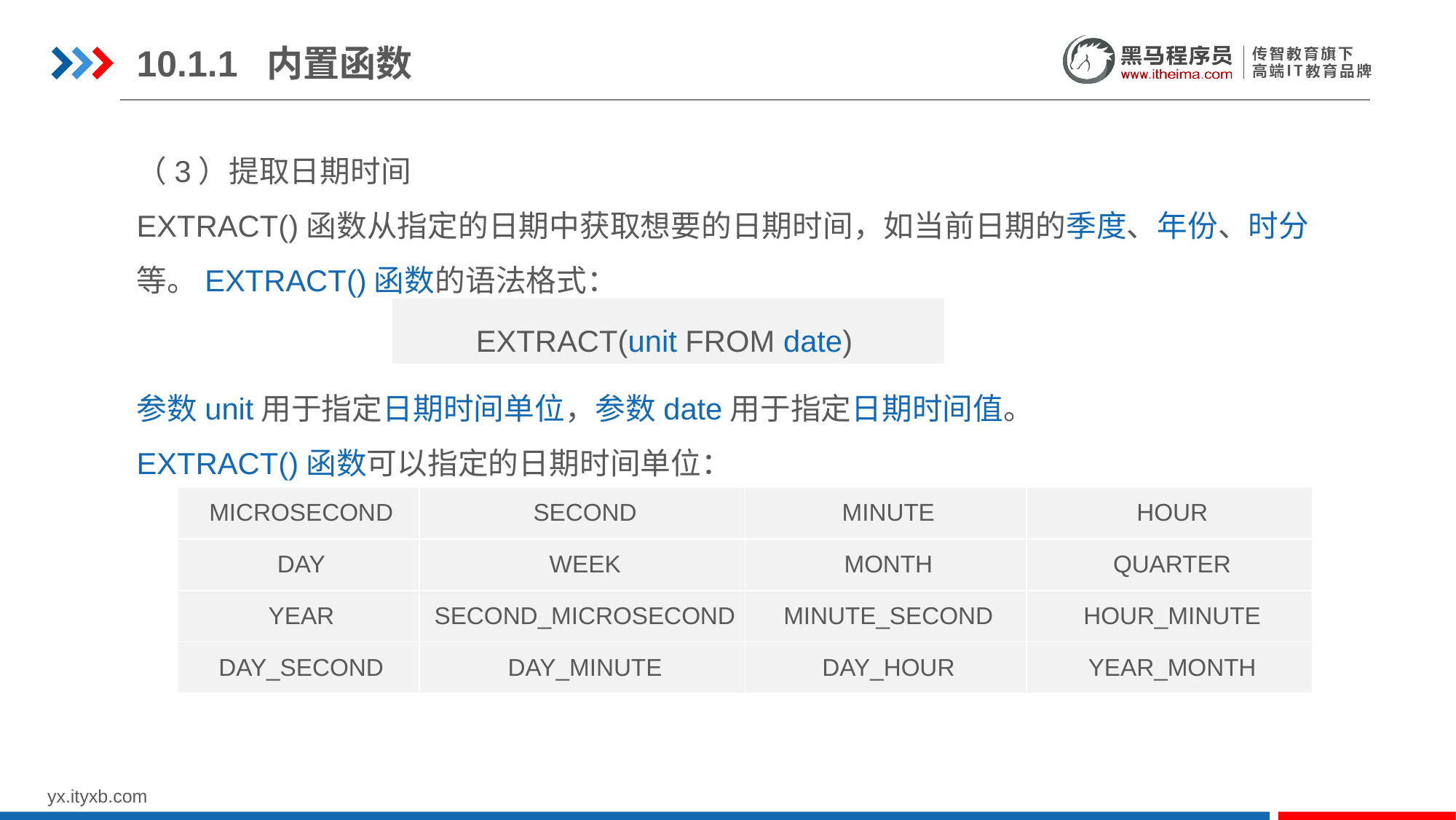

10.1.1  内置函数
（3）提取日期时间
EXTRACT()函数从指定的日期中获取想要的日期时间，如当前日期的季度、年份、时分等。EXTRACT()函数的语法格式：
EXTRACT(unit FROM date)
参数unit用于指定日期时间单位，参数date用于指定日期时间值。
EXTRACT()函数可以指定的日期时间单位：
| MICROSECOND | SECOND | MINUTE | HOUR |
| --- | --- | --- | --- |
| DAY | WEEK | MONTH | QUARTER |
| YEAR | SECOND\_MICROSECOND | MINUTE\_SECOND | HOUR\_MINUTE |
| DAY\_SECOND | DAY\_MINUTE | DAY\_HOUR | YEAR\_MONTH |